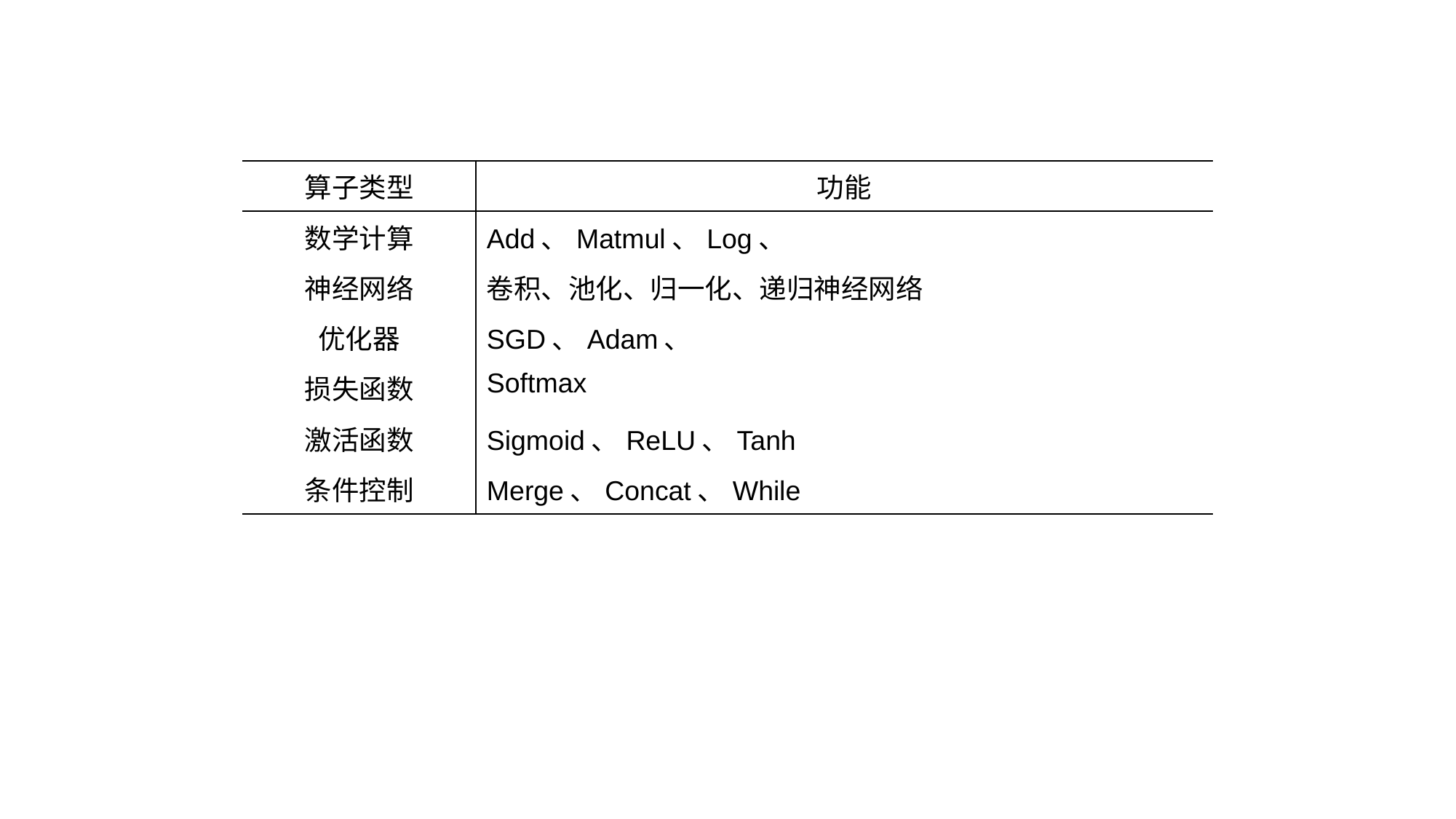

| 算子类型 | 功能 |
| --- | --- |
| 数学计算 | Add、Matmul、Log、 |
| 神经网络 | 卷积、池化、归一化、递归神经网络 |
| 优化器 | SGD、Adam、 |
| 损失函数 | Softmax |
| 激活函数 | Sigmoid、ReLU、Tanh |
| 条件控制 | Merge、Concat、While |